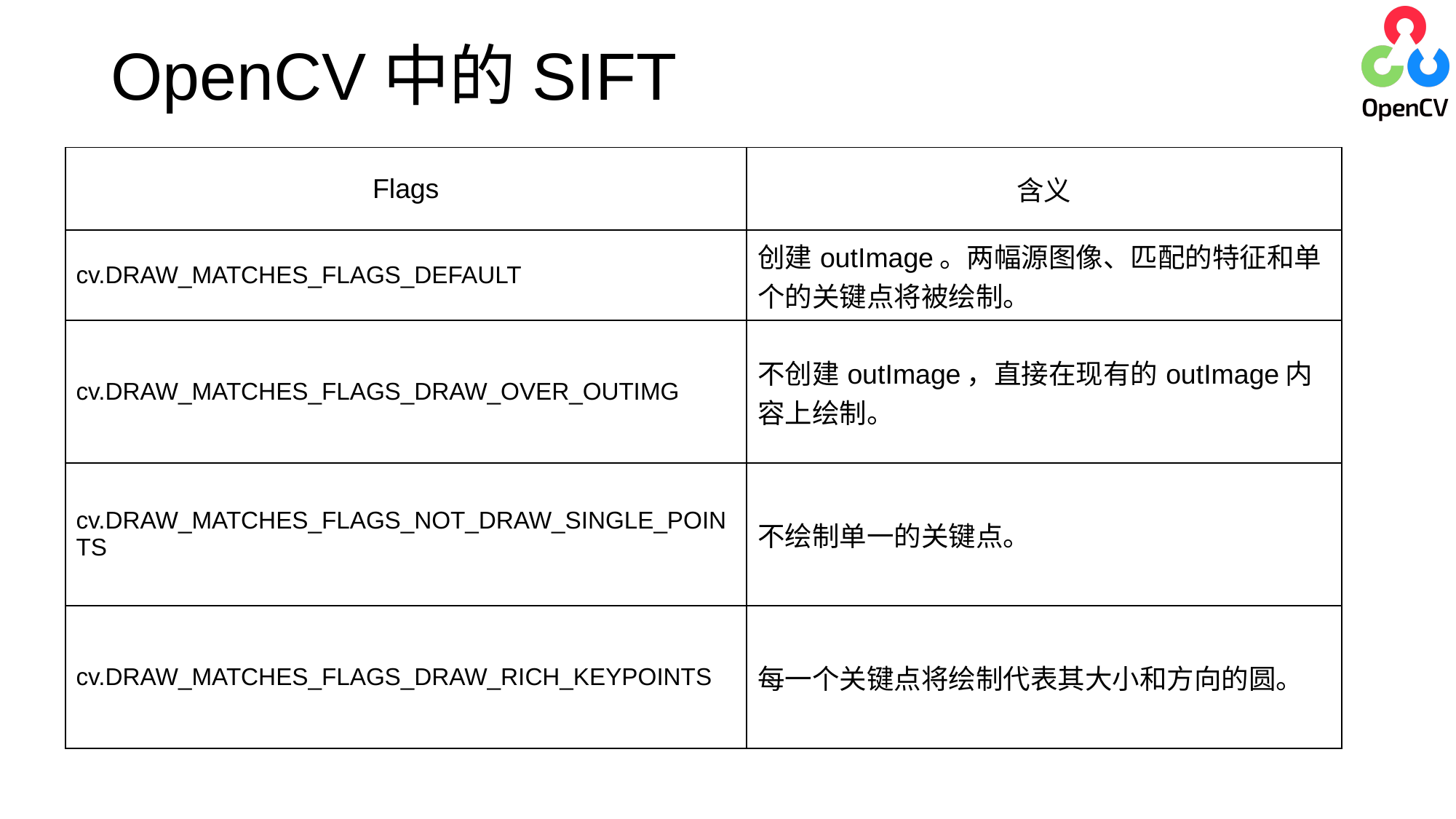

# OpenCV中的SIFT
| Flags | 含义 |
| --- | --- |
| cv.DRAW\_MATCHES\_FLAGS\_DEFAULT | 创建outImage。两幅源图像、匹配的特征和单个的关键点将被绘制。 |
| cv.DRAW\_MATCHES\_FLAGS\_DRAW\_OVER\_OUTIMG | 不创建outImage，直接在现有的outImage内容上绘制。 |
| cv.DRAW\_MATCHES\_FLAGS\_NOT\_DRAW\_SINGLE\_POINTS | 不绘制单一的关键点。 |
| cv.DRAW\_MATCHES\_FLAGS\_DRAW\_RICH\_KEYPOINTS | 每一个关键点将绘制代表其大小和方向的圆。 |